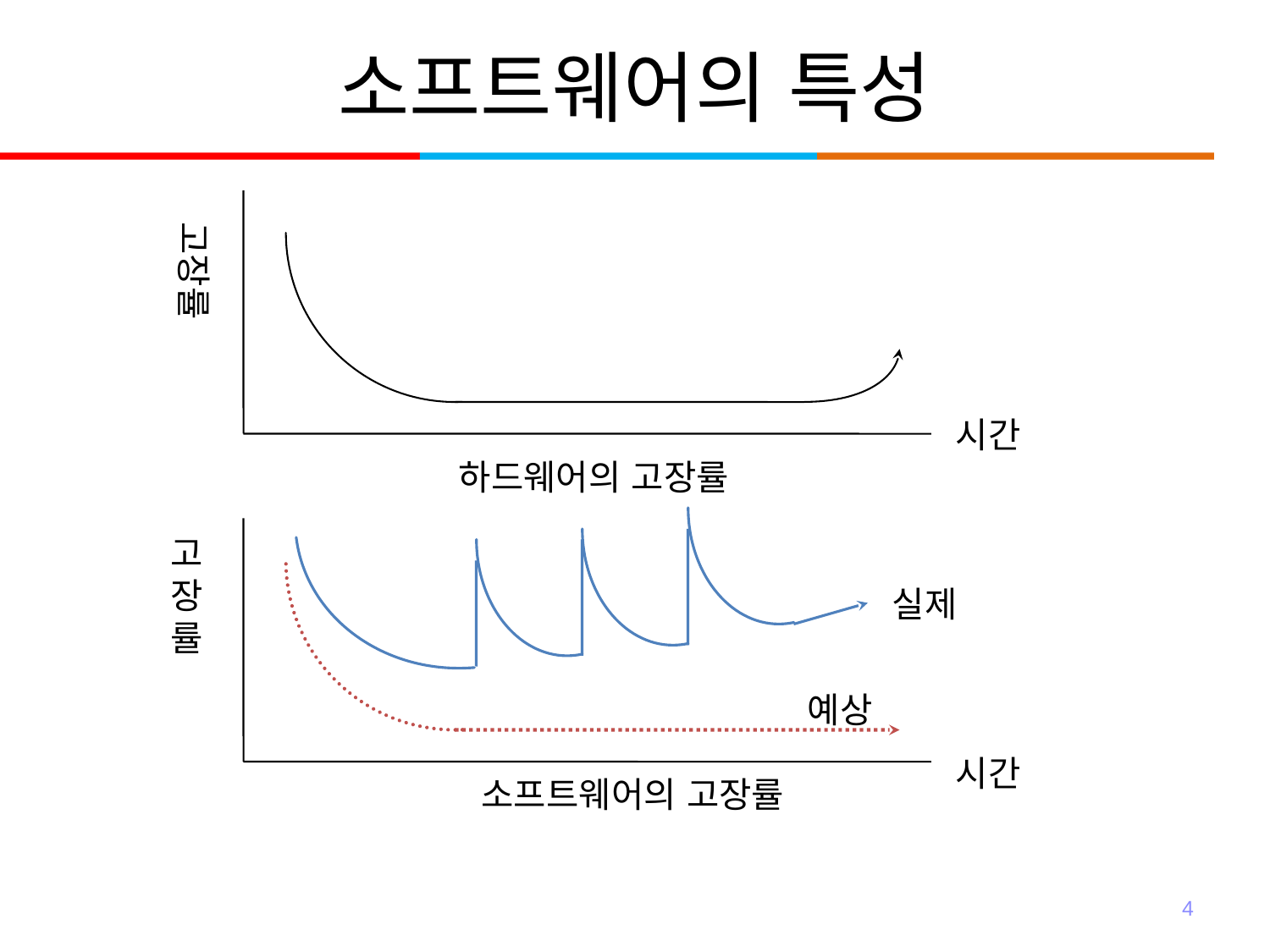

# 소프트웨어의 특성

고장률

시간
하드웨어의 고장률

고장률

실제
예상
시간
소프트웨어의 고장률
4